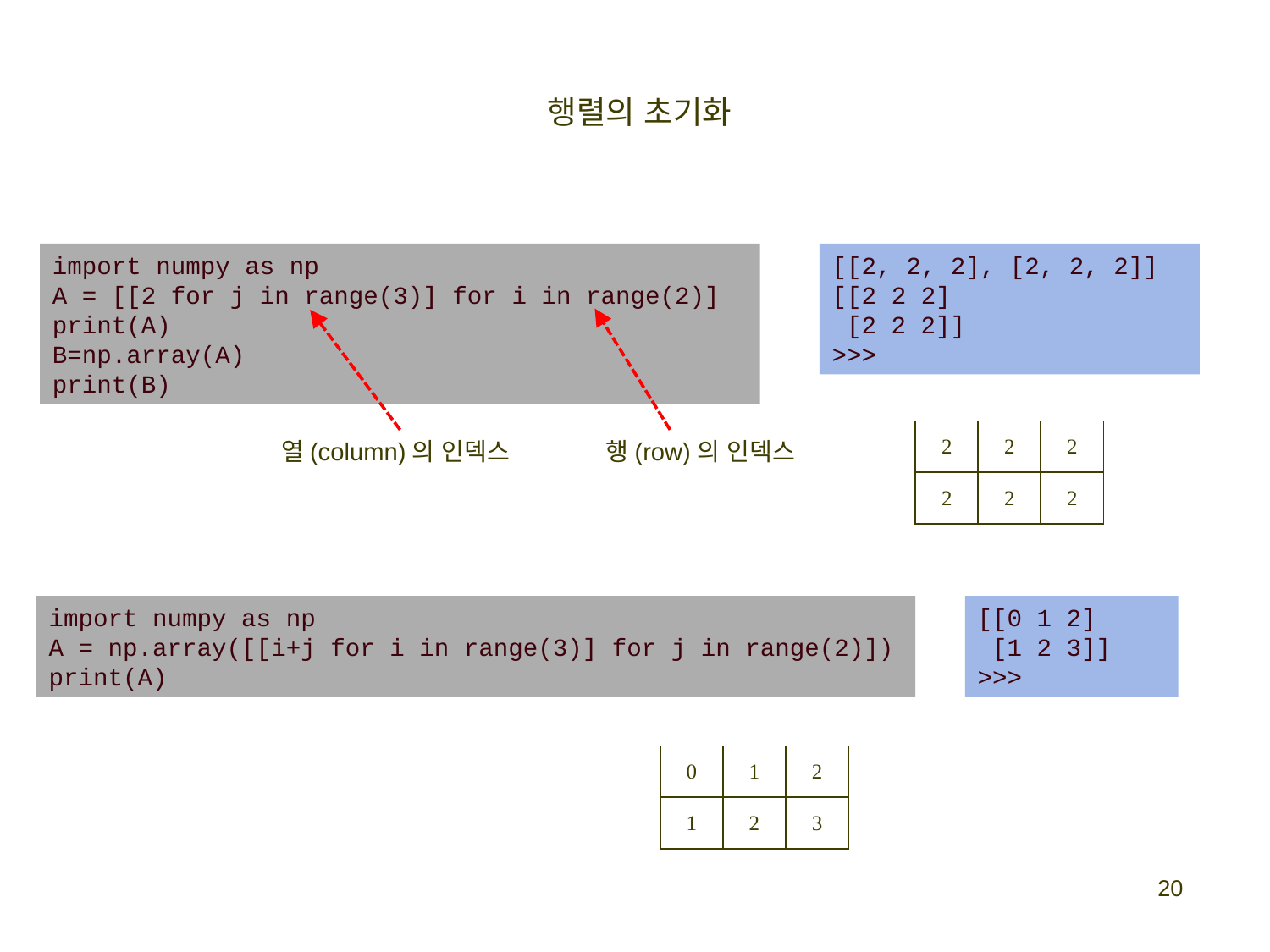

행렬의 초기화
import numpy as np
A = [[2 for j in range(3)] for i in range(2)]
print(A)
B=np.array(A)
print(B)
[[2, 2, 2], [2, 2, 2]]
[[2 2 2]
 [2 2 2]]
>>>
| 2 | 2 | 2 |
| --- | --- | --- |
| 2 | 2 | 2 |
열(column)의 인덱스
행(row)의 인덱스
import numpy as np
A = np.array([[i+j for i in range(3)] for j in range(2)])
print(A)
[[0 1 2]
 [1 2 3]]
>>>
| 0 | 1 | 2 |
| --- | --- | --- |
| 1 | 2 | 3 |
20